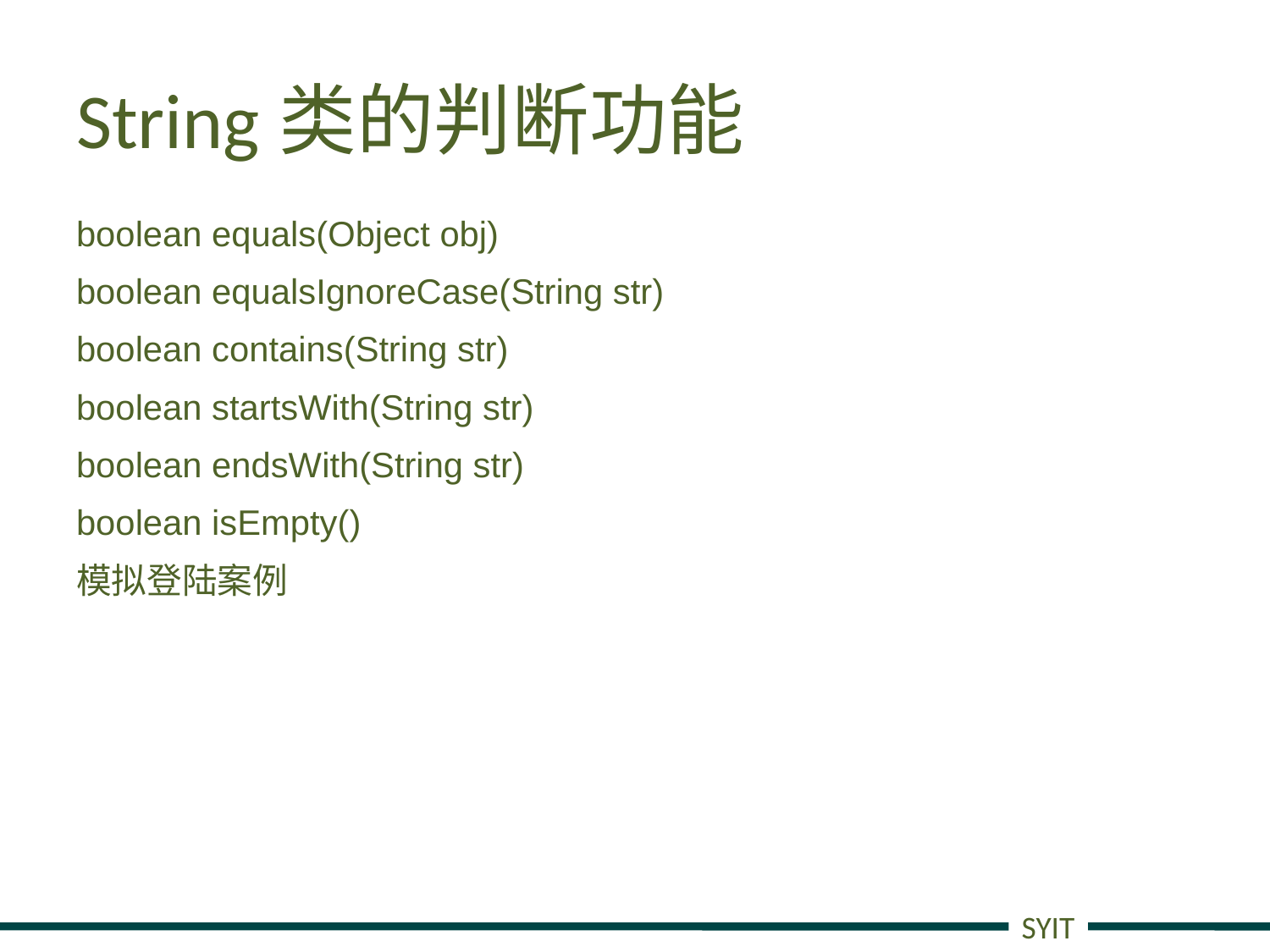

# String类的判断功能
boolean equals(Object obj)
boolean equalsIgnoreCase(String str)
boolean contains(String str)
boolean startsWith(String str)
boolean endsWith(String str)
boolean isEmpty()
模拟登陆案例
SYIT